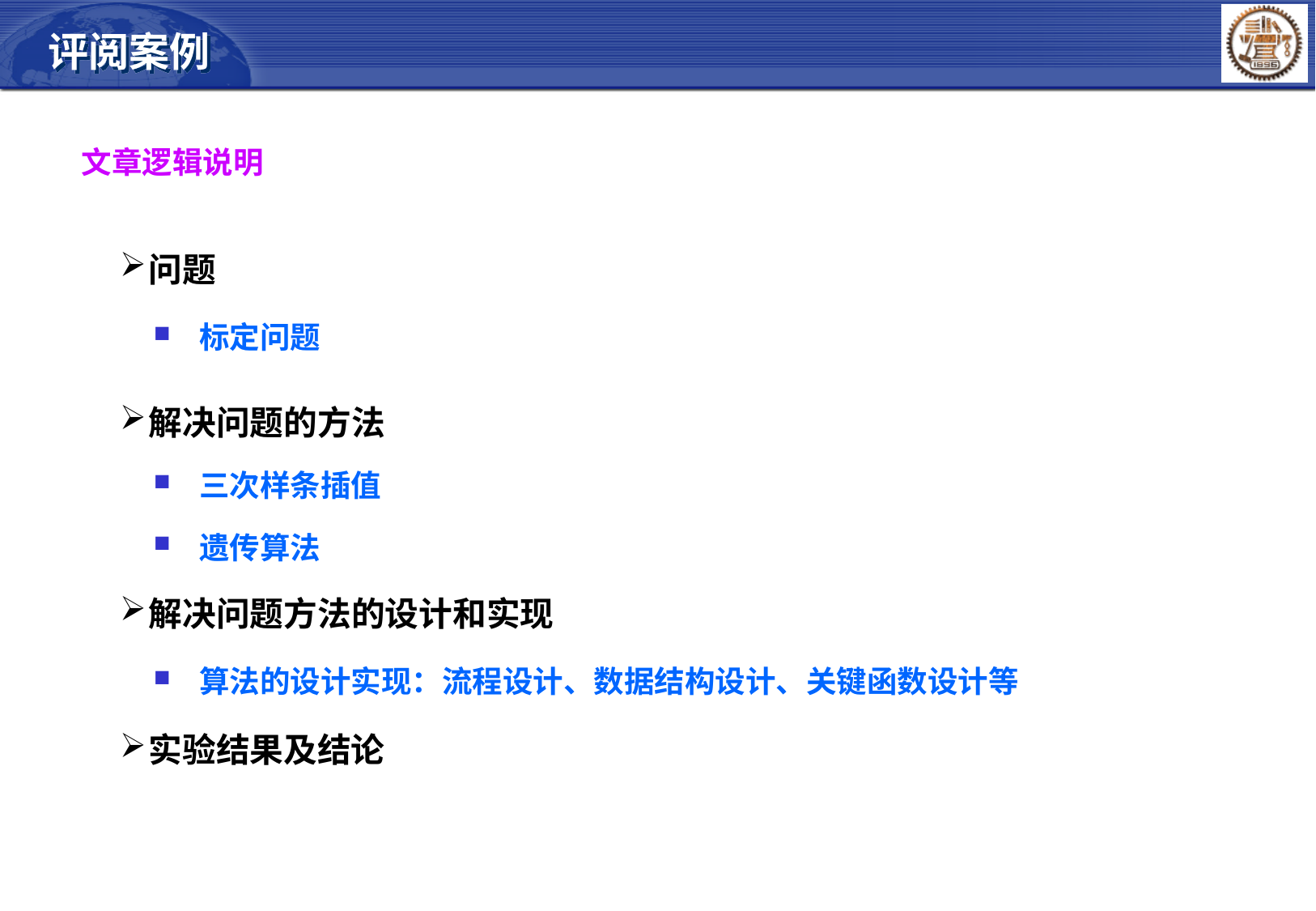

评阅案例
文章逻辑说明
问题
标定问题
解决问题的方法
三次样条插值
遗传算法
解决问题方法的设计和实现
算法的设计实现：流程设计、数据结构设计、关键函数设计等
实验结果及结论